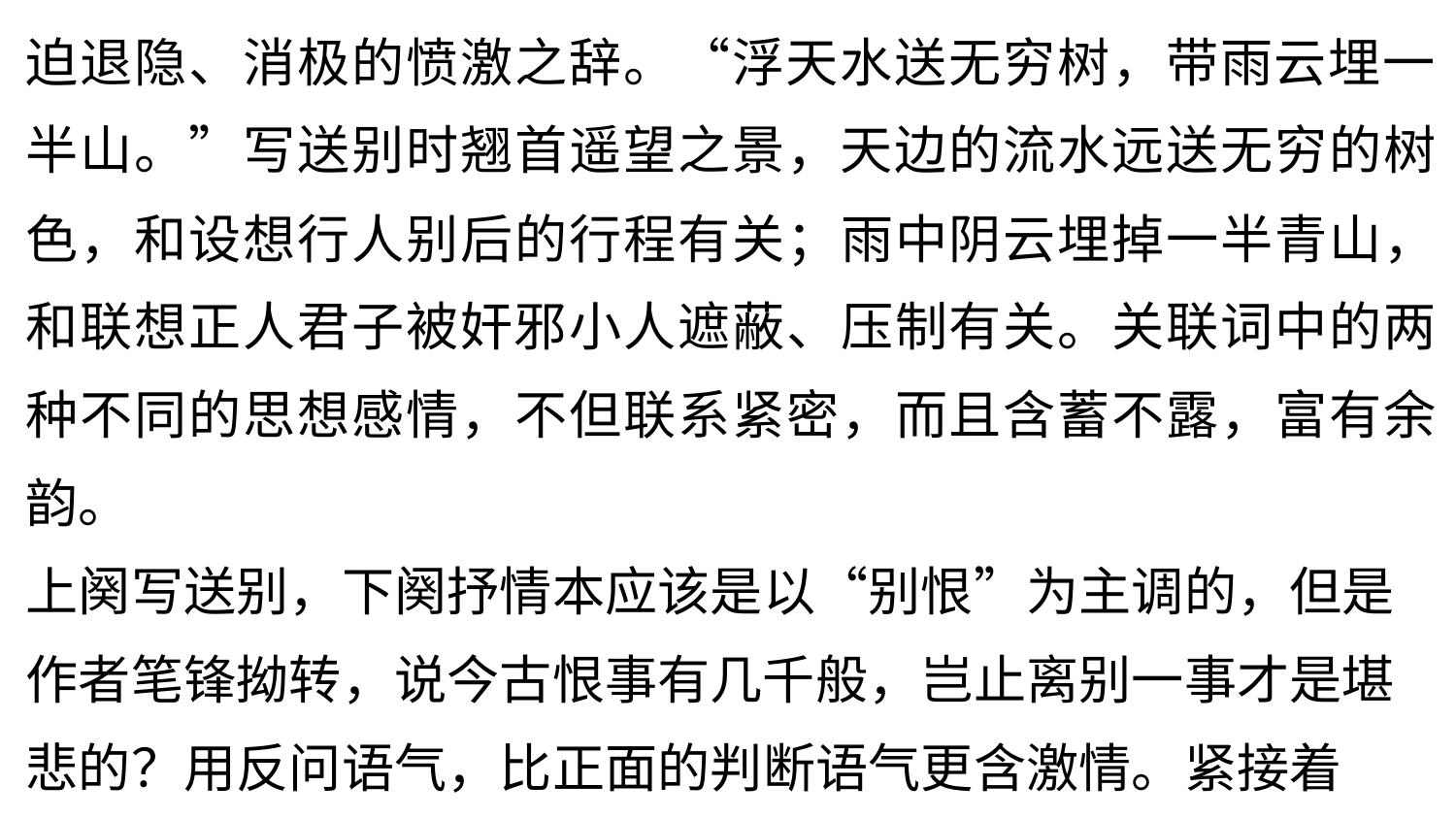

迫退隐、消极的愤激之辞。“浮天水送无穷树，带雨云埋一半山。”写送别时翘首遥望之景，天边的流水远送无穷的树色，和设想行人别后的行程有关；雨中阴云埋掉一半青山，和联想正人君子被奸邪小人遮蔽、压制有关。关联词中的两种不同的思想感情，不但联系紧密，而且含蓄不露，富有余韵。
上阕写送别，下阕抒情本应该是以“别恨”为主调的，但是作者笔锋拗转，说今古恨事有几千般，岂止离别一事才是堪悲的？用反问语气，比正面的判断语气更含激情。紧接着